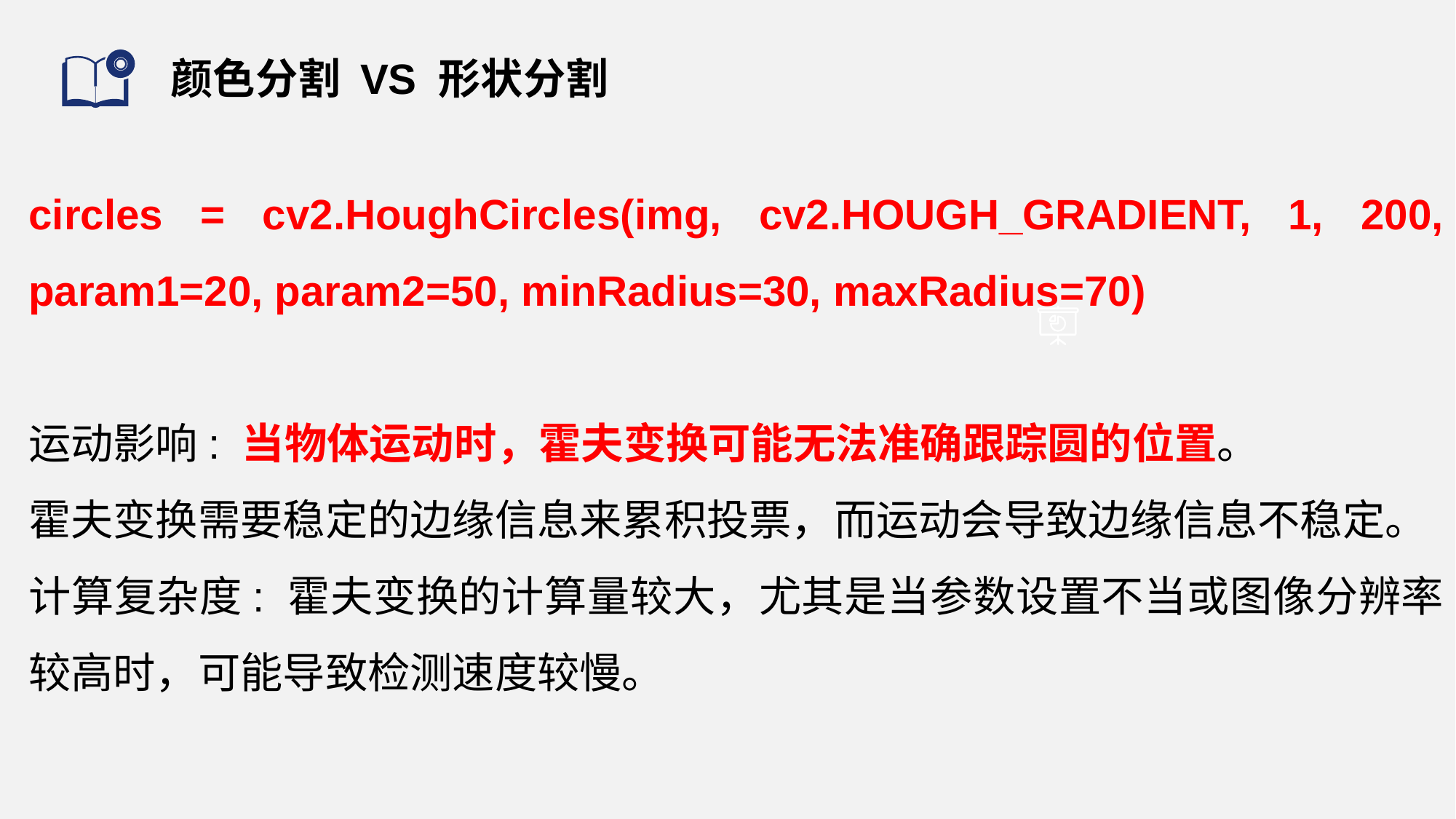

# 颜色分割 VS 形状分割
circles = cv2.HoughCircles(img, cv2.HOUGH_GRADIENT, 1, 200, param1=20, param2=50, minRadius=30, maxRadius=70)

运动影响: 当物体运动时，霍夫变换可能无法准确跟踪圆的位置。
霍夫变换需要稳定的边缘信息来累积投票，而运动会导致边缘信息不稳定。
计算复杂度: 霍夫变换的计算量较大，尤其是当参数设置不当或图像分辨率较高时，可能导致检测速度较慢。